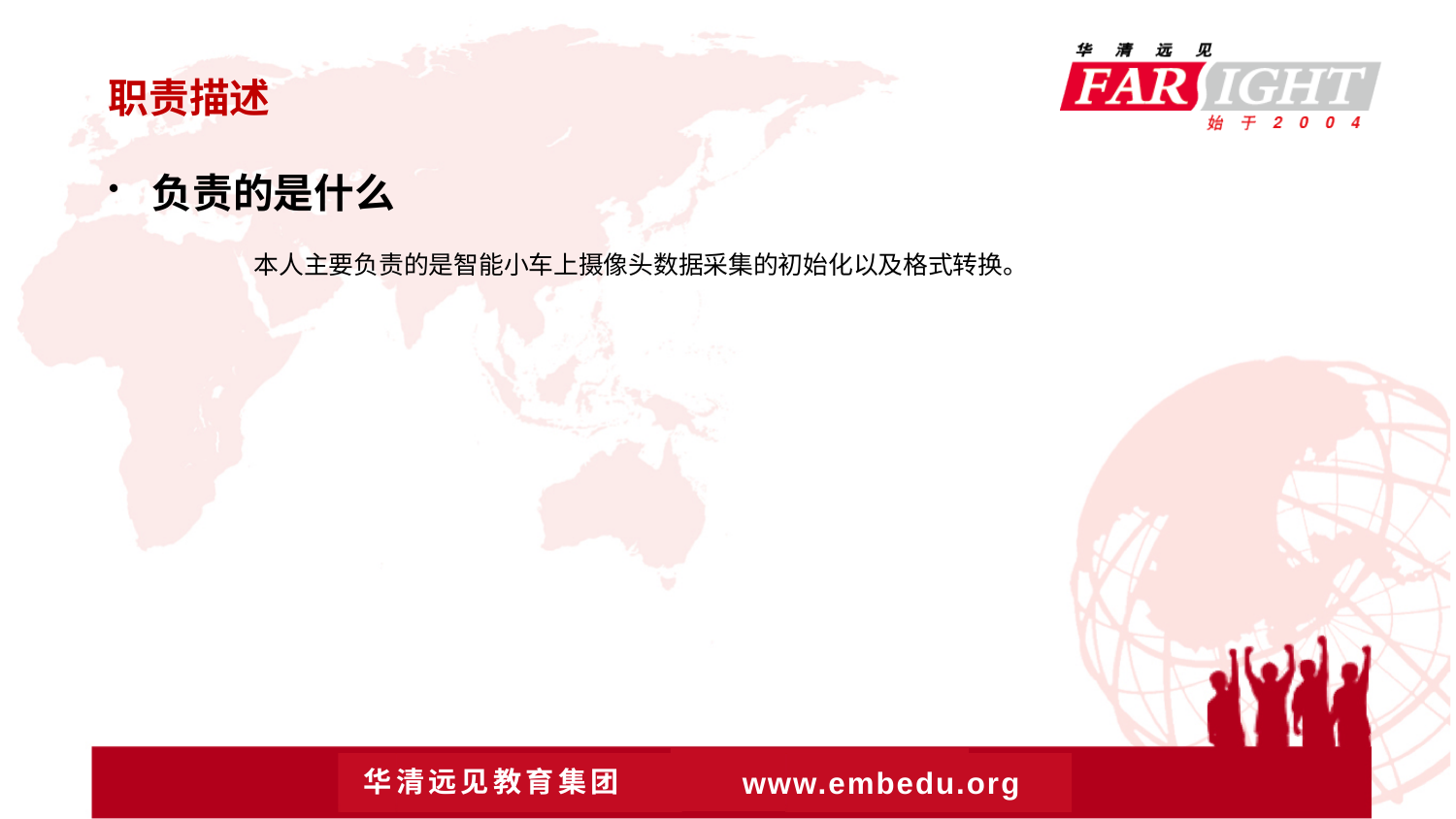

# 职责描述
负责的是什么
	本人主要负责的是智能小车上摄像头数据采集的初始化以及格式转换。